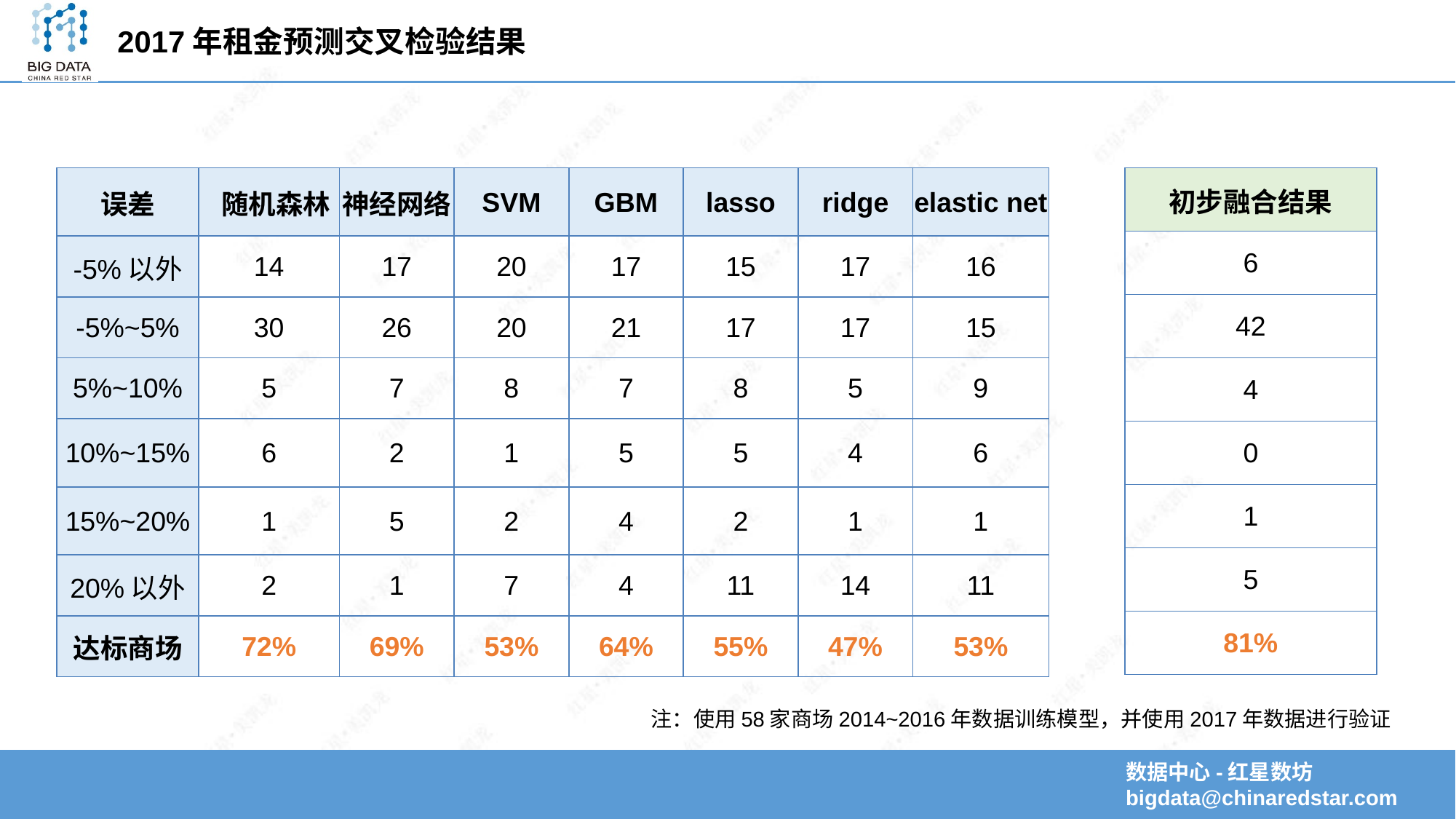

2017年租金预测交叉检验结果
| 初步融合结果 |
| --- |
| 6 |
| 42 |
| 4 |
| 0 |
| 1 |
| 5 |
| 81% |
| 误差 | 随机森林 | 神经网络 | SVM | GBM | lasso | ridge | elastic net |
| --- | --- | --- | --- | --- | --- | --- | --- |
| -5%以外 | 14 | 17 | 20 | 17 | 15 | 17 | 16 |
| -5%~5% | 30 | 26 | 20 | 21 | 17 | 17 | 15 |
| 5%~10% | 5 | 7 | 8 | 7 | 8 | 5 | 9 |
| 10%~15% | 6 | 2 | 1 | 5 | 5 | 4 | 6 |
| 15%~20% | 1 | 5 | 2 | 4 | 2 | 1 | 1 |
| 20%以外 | 2 | 1 | 7 | 4 | 11 | 14 | 11 |
| 达标商场 | 72% | 69% | 53% | 64% | 55% | 47% | 53% |
注：使用58家商场2014~2016年数据训练模型，并使用2017年数据进行验证